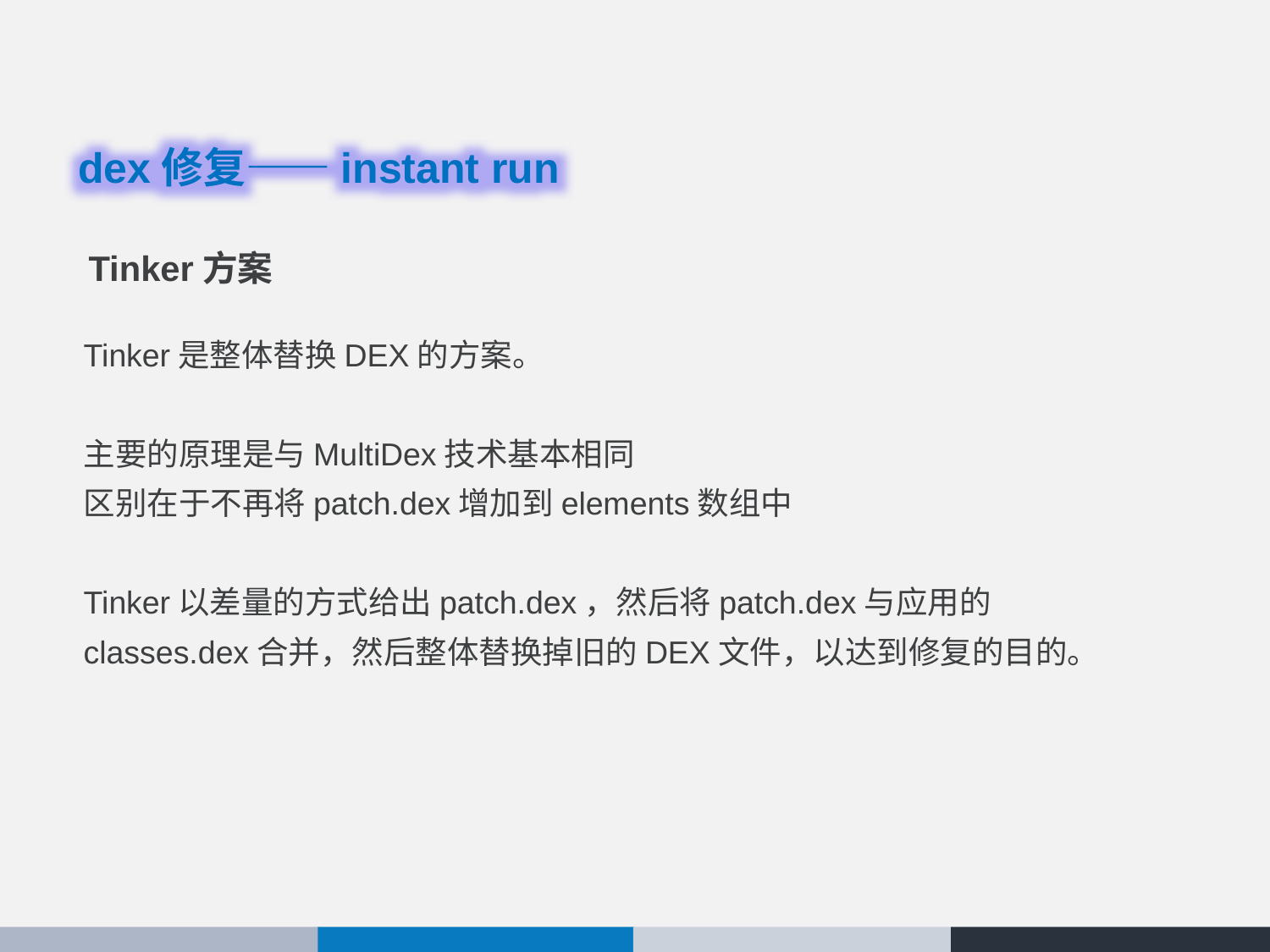

dex修复——instant run
Tinker方案
Tinker是整体替换DEX的方案。

主要的原理是与MultiDex技术基本相同
区别在于不再将patch.dex增加到elements数组中

Tinker以差量的方式给出patch.dex，然后将patch.dex与应用的classes.dex合并，然后整体替换掉旧的DEX文件，以达到修复的目的。